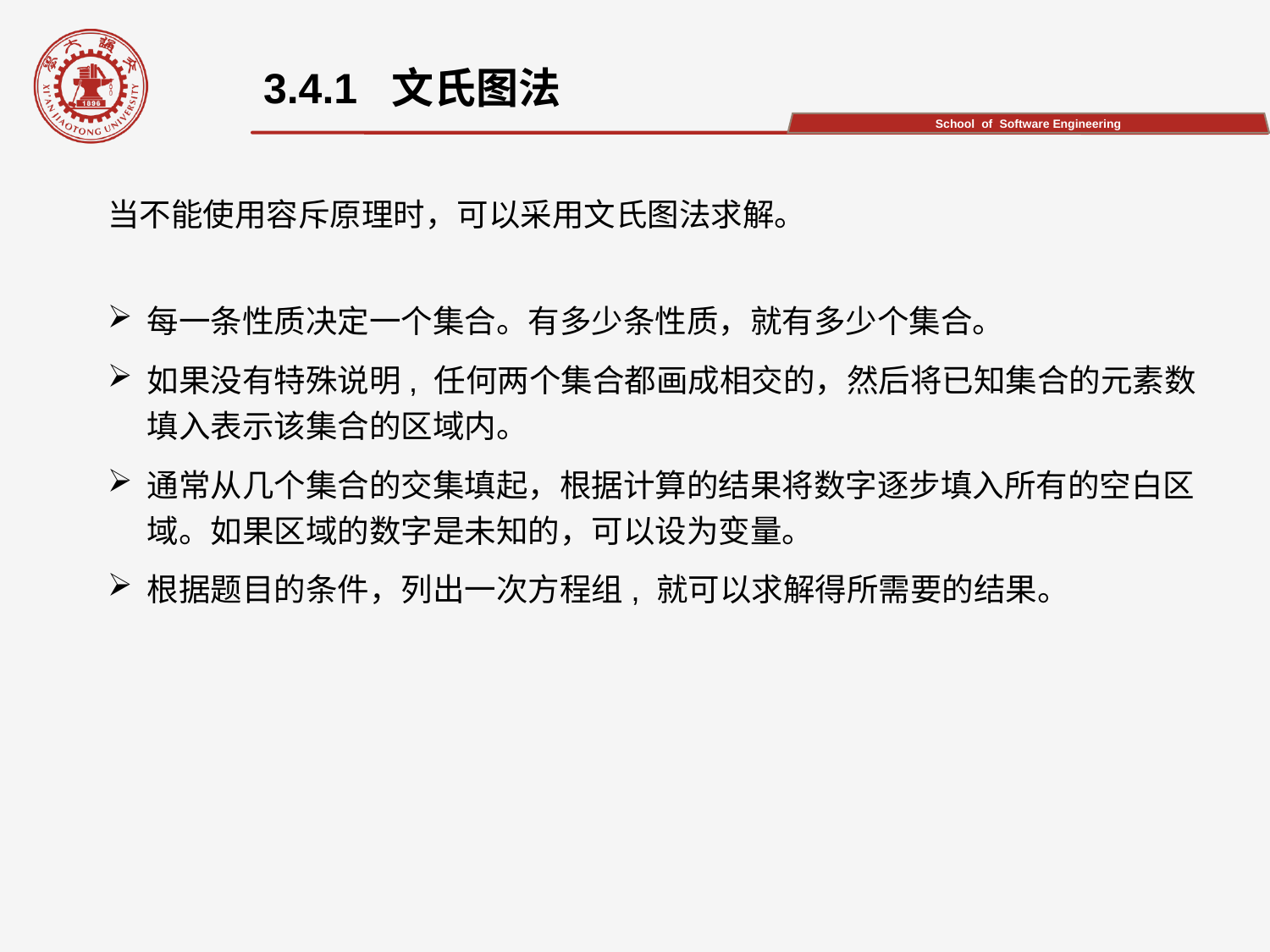

3.4.1  文氏图法
当不能使用容斥原理时，可以采用文氏图法求解。

每一条性质决定一个集合。有多少条性质，就有多少个集合。
如果没有特殊说明, 任何两个集合都画成相交的，然后将已知集合的元素数填入表示该集合的区域内。
通常从几个集合的交集填起，根据计算的结果将数字逐步填入所有的空白区域。如果区域的数字是未知的，可以设为变量。
根据题目的条件，列出一次方程组, 就可以求解得所需要的结果。